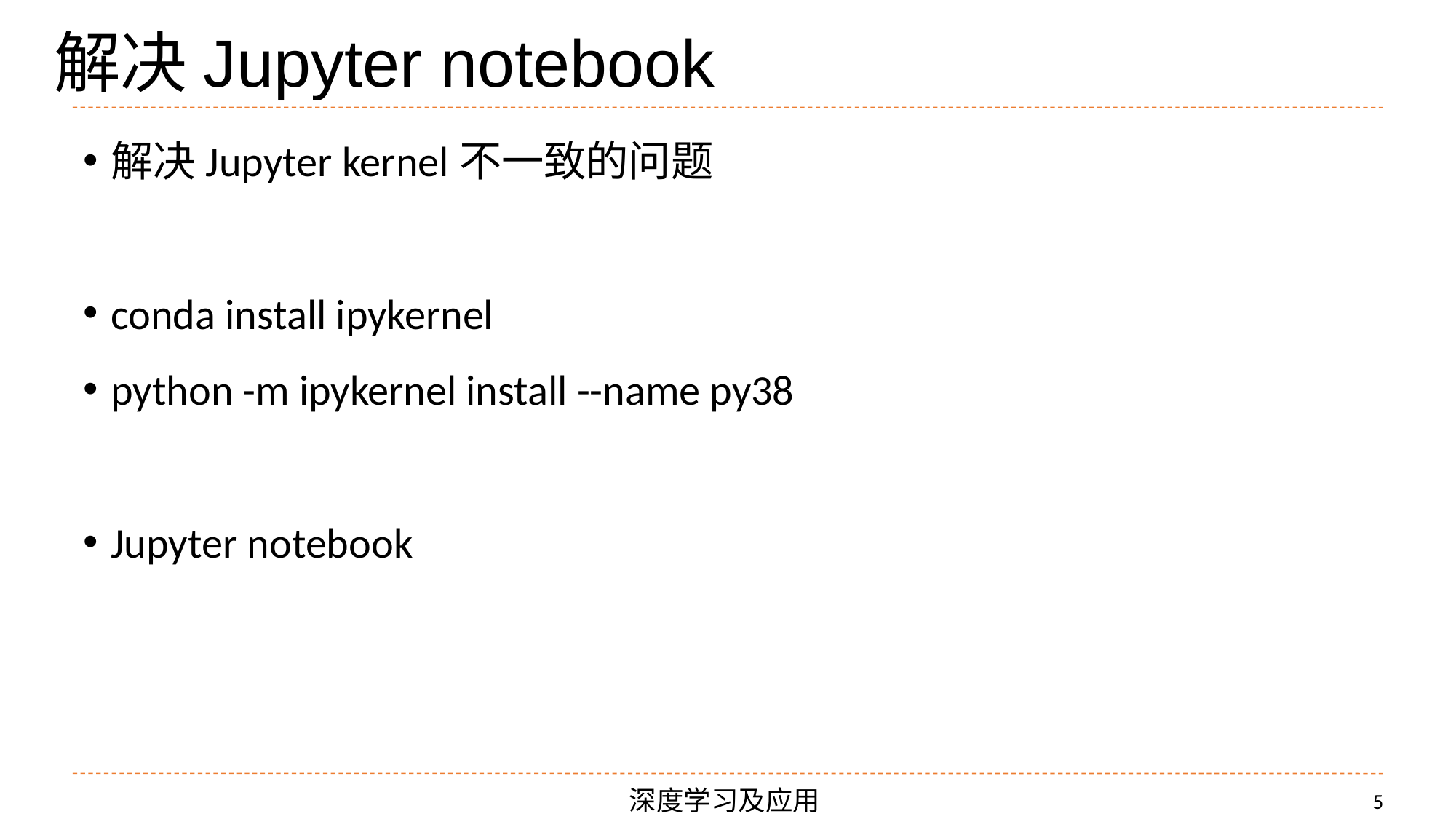

# 解决Jupyter notebook
解决Jupyter kernel不一致的问题

conda install ipykernel
python -m ipykernel install --name py38

Jupyter notebook